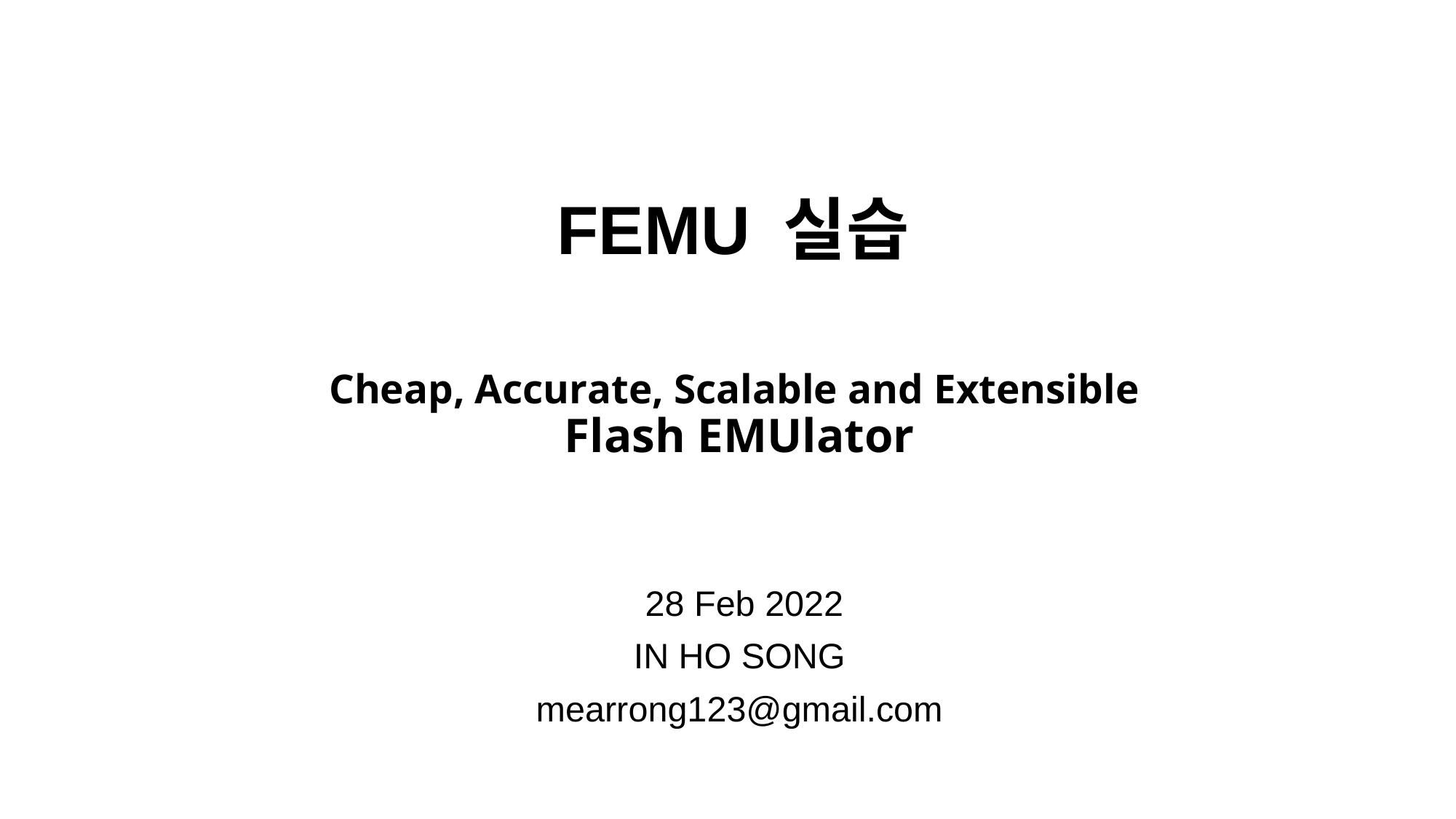

# FEMU 실습 Cheap, Accurate, Scalable and Extensible Flash EMUlator

 28 Feb 2022
IN HO SONG
mearrong123@gmail.com